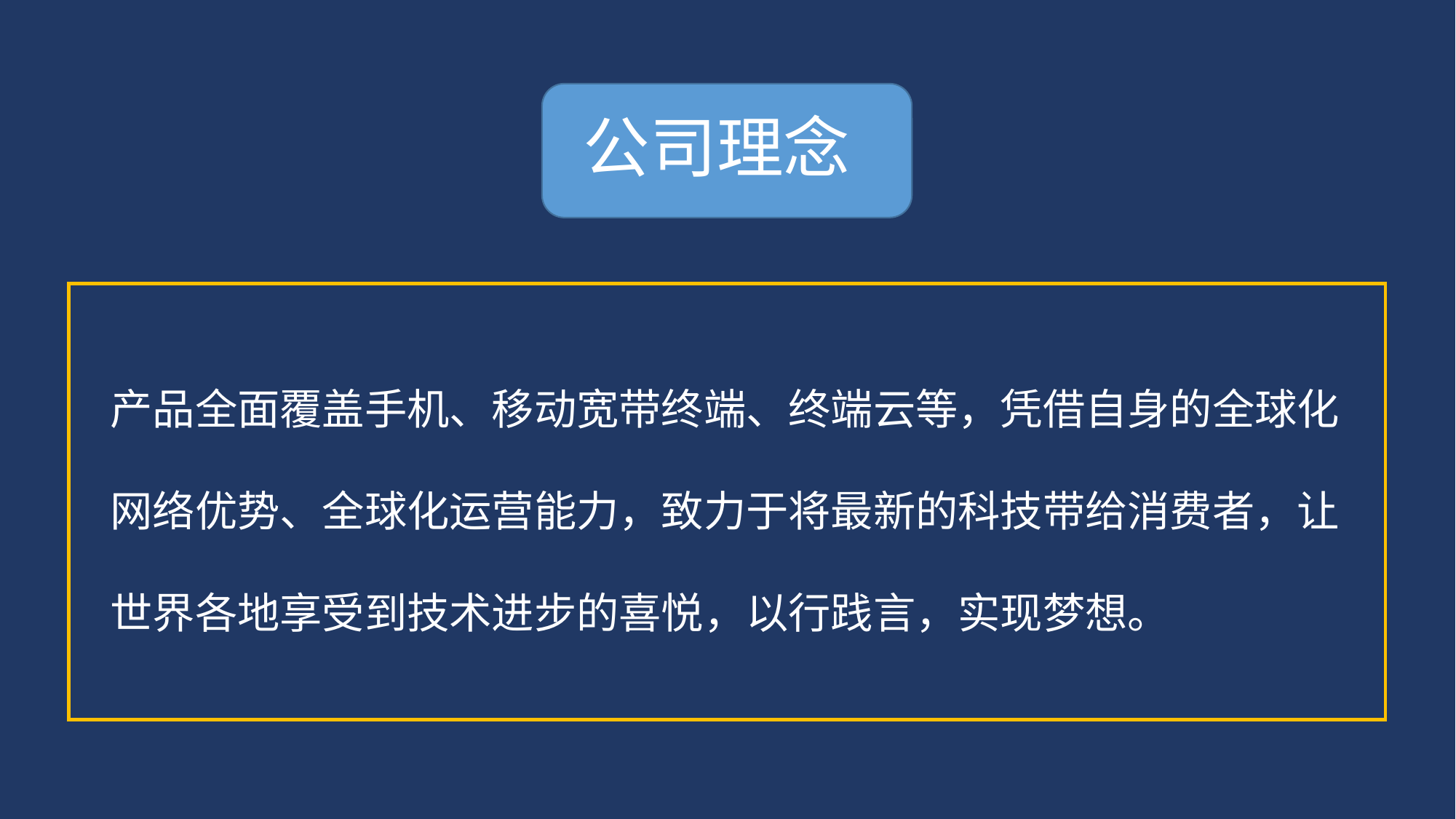

# 公司理念

产品全面覆盖手机、移动宽带终端、终端云等，凭借自身的全球化网络优势、全球化运营能力，致力于将最新的科技带给消费者，让世界各地享受到技术进步的喜悦，以行践言，实现梦想。